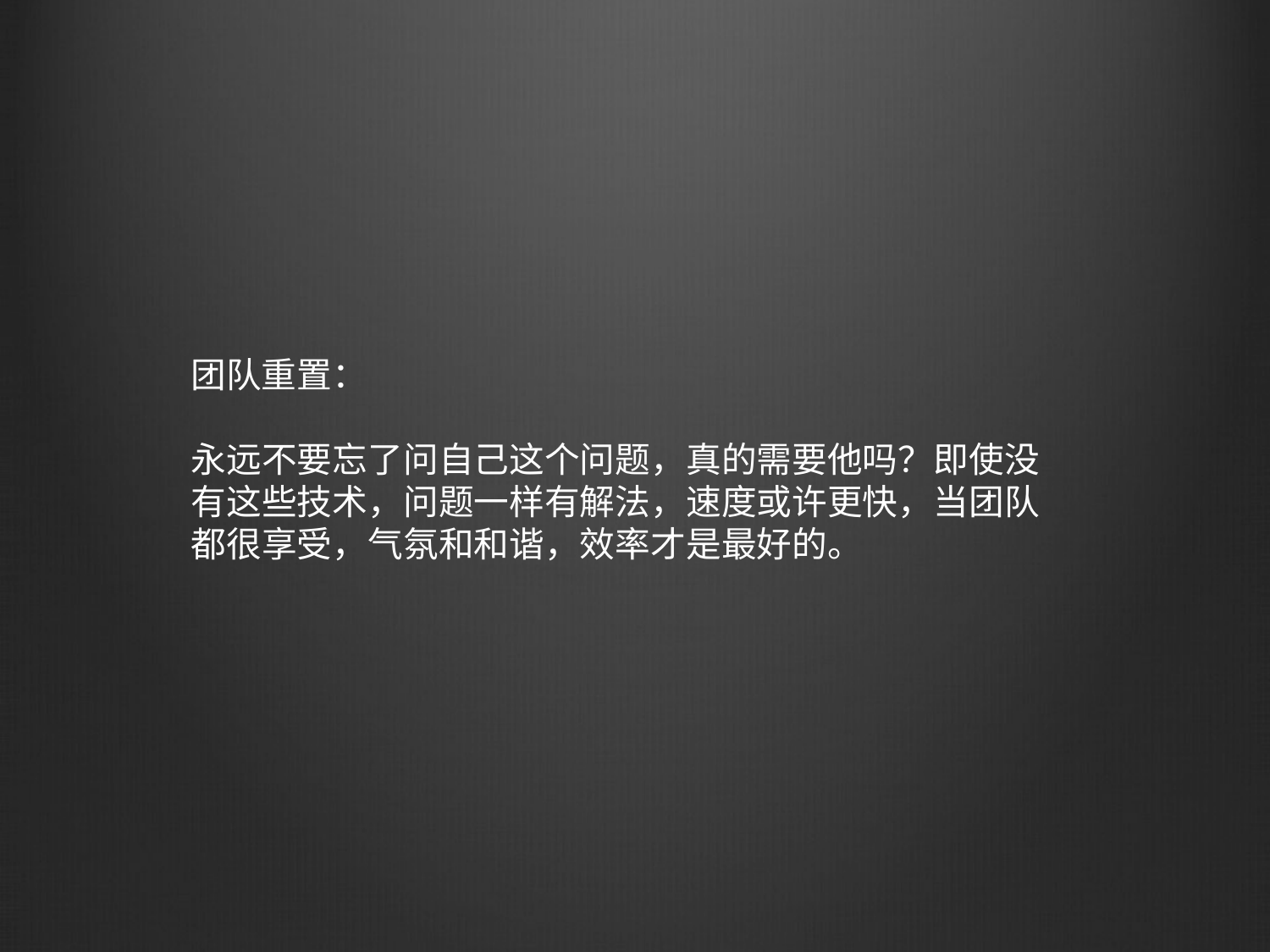

团队重置：

永远不要忘了问自己这个问题，真的需要他吗？即使没有这些技术，问题一样有解法，速度或许更快，当团队都很享受，气氛和和谐，效率才是最好的。